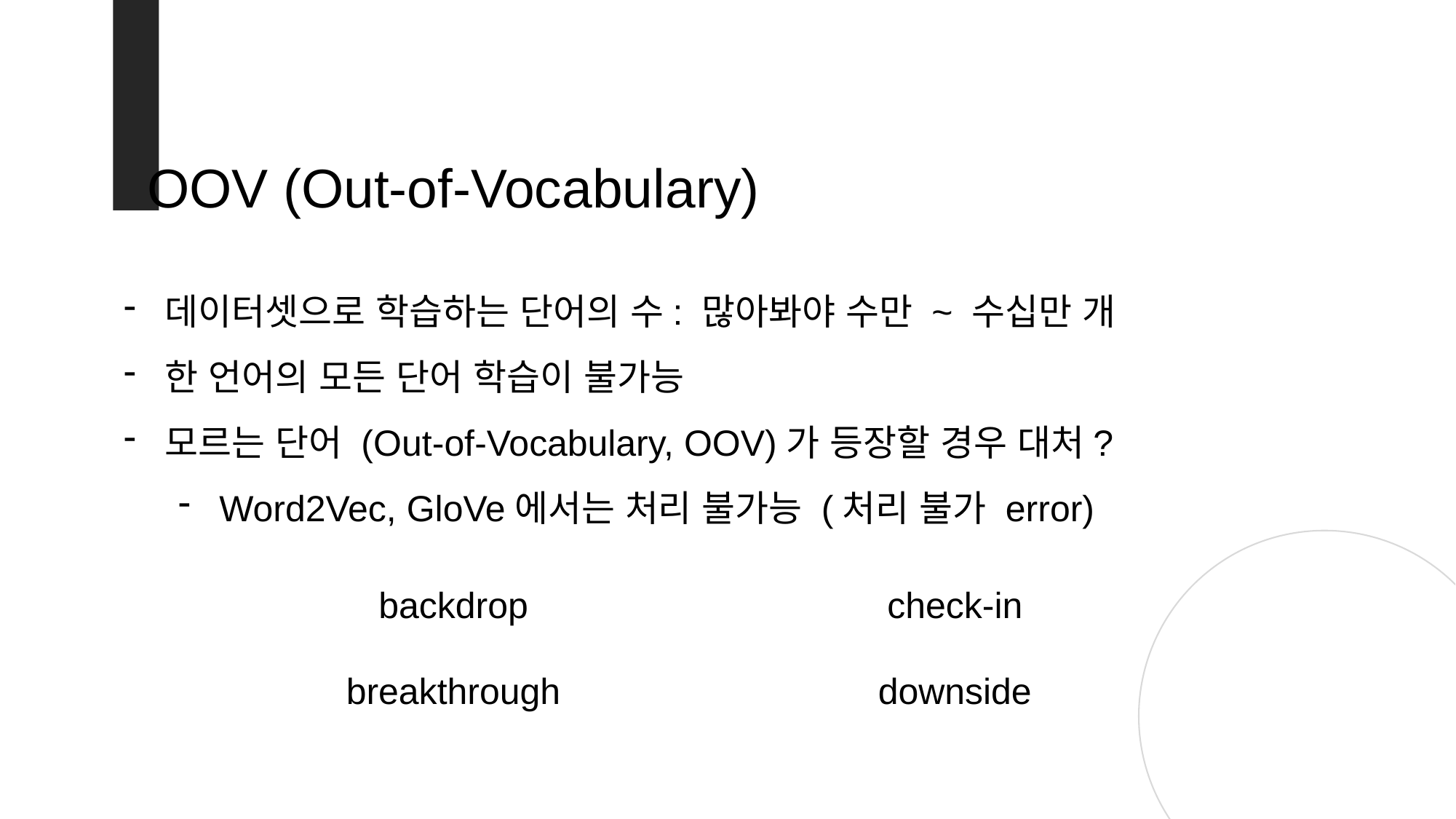

OOV (Out-of-Vocabulary)
데이터셋으로 학습하는 단어의 수: 많아봐야 수만 ~ 수십만 개
한 언어의 모든 단어 학습이 불가능
모르는 단어 (Out-of-Vocabulary, OOV)가 등장할 경우 대처?
Word2Vec, GloVe에서는 처리 불가능 (처리 불가 error)
backdrop
check-in
breakthrough
downside